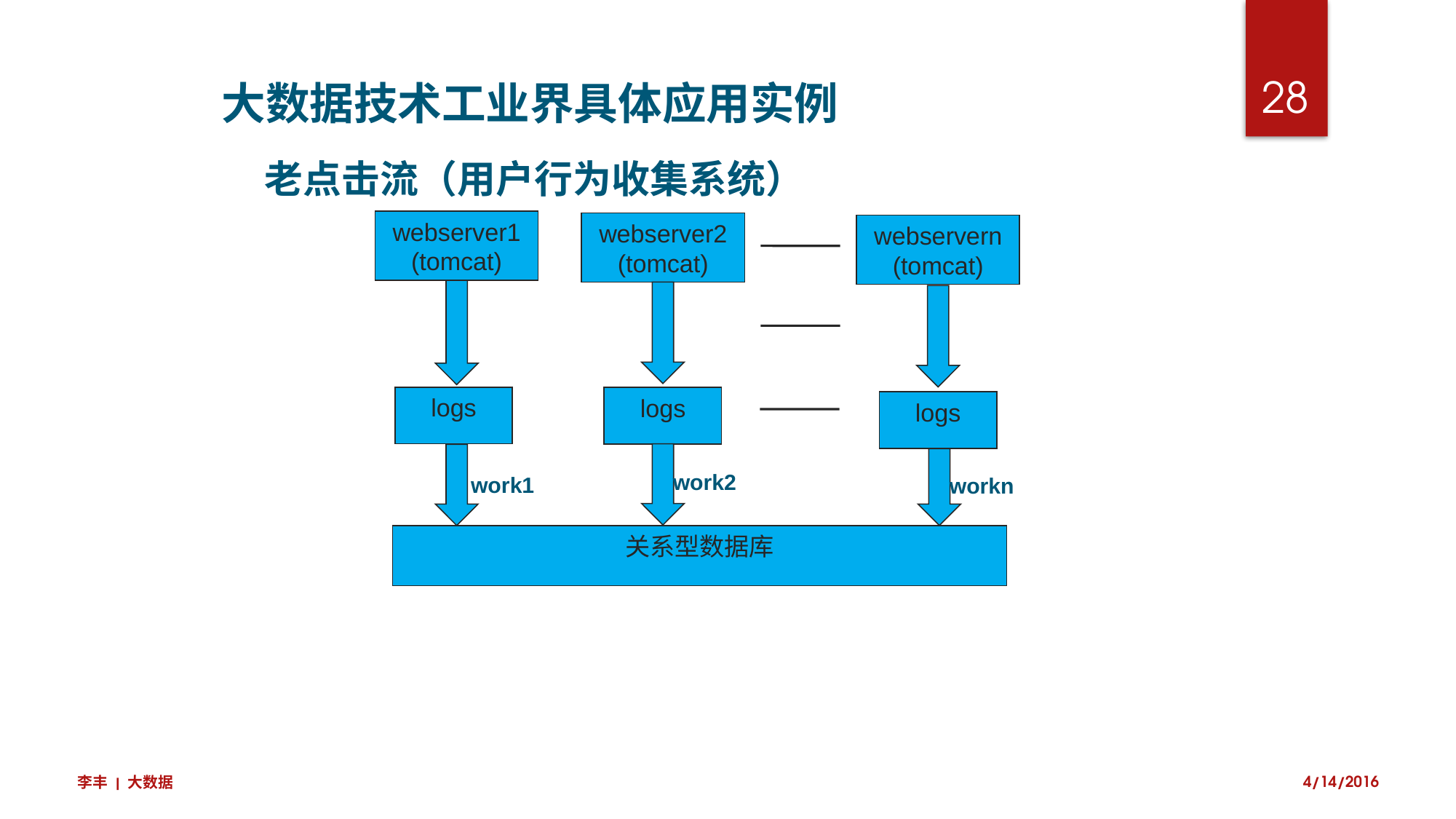

28
大数据技术工业界具体应用实例

老点击流（用户行为收集系统）

webserver1
(tomcat)
webserver2 (tomcat)
webservern
(tomcat)

logs
logs
logs

work2
work1
workn
关系型数据库
李丰 | 大数据
4/14/2016